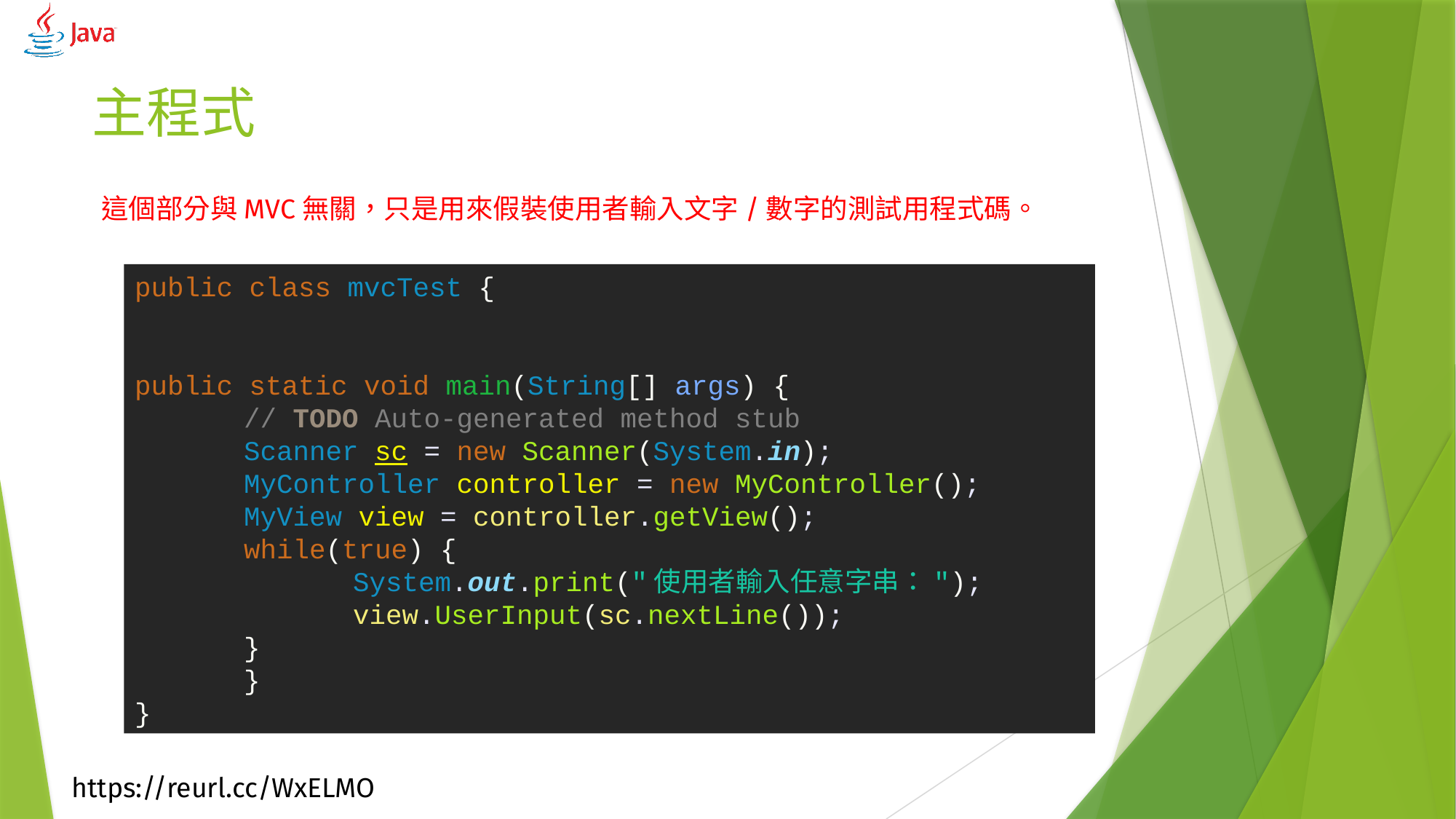

# 主程式
這個部分與MVC無關，只是用來假裝使用者輸入文字/數字的測試用程式碼。
public class mvcTest {

public static void main(String[] args) {
	// TODO Auto-generated method stub
	Scanner sc = new Scanner(System.in);
	MyController controller = new MyController();
	MyView view = controller.getView();
	while(true) {
		System.out.print("使用者輸入任意字串：");
		view.UserInput(sc.nextLine());
	}
	}
}